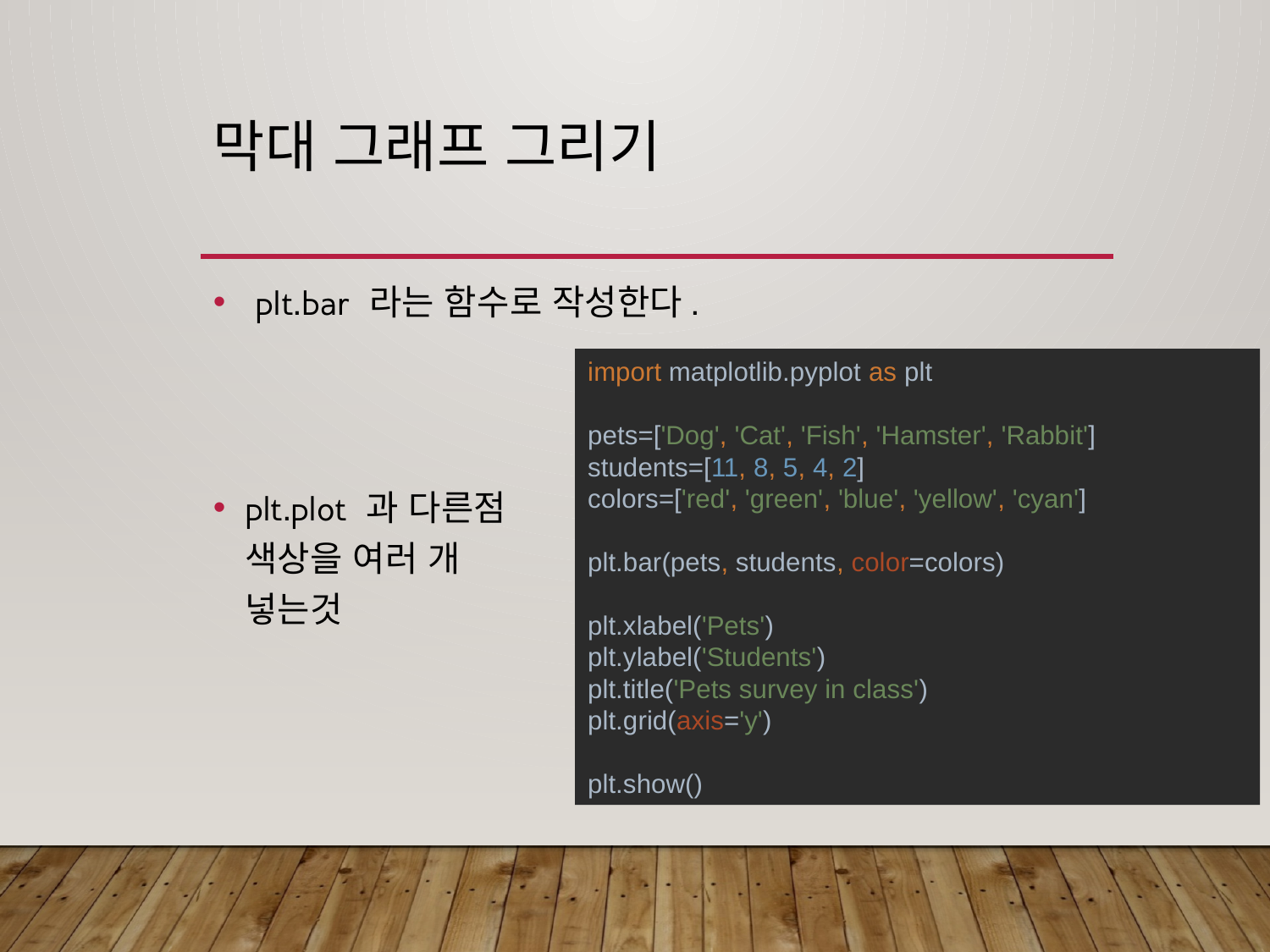

# 막대 그래프 그리기
 plt.bar 라는 함수로 작성한다.

plt.plot 과 다른점
색상을 여러 개
넣는것
import matplotlib.pyplot as plt
pets=['Dog', 'Cat', 'Fish', 'Hamster', 'Rabbit']
students=[11, 8, 5, 4, 2]
colors=['red', 'green', 'blue', 'yellow', 'cyan']
plt.bar(pets, students, color=colors)
plt.xlabel('Pets')
plt.ylabel('Students')
plt.title('Pets survey in class')
plt.grid(axis='y')
plt.show()